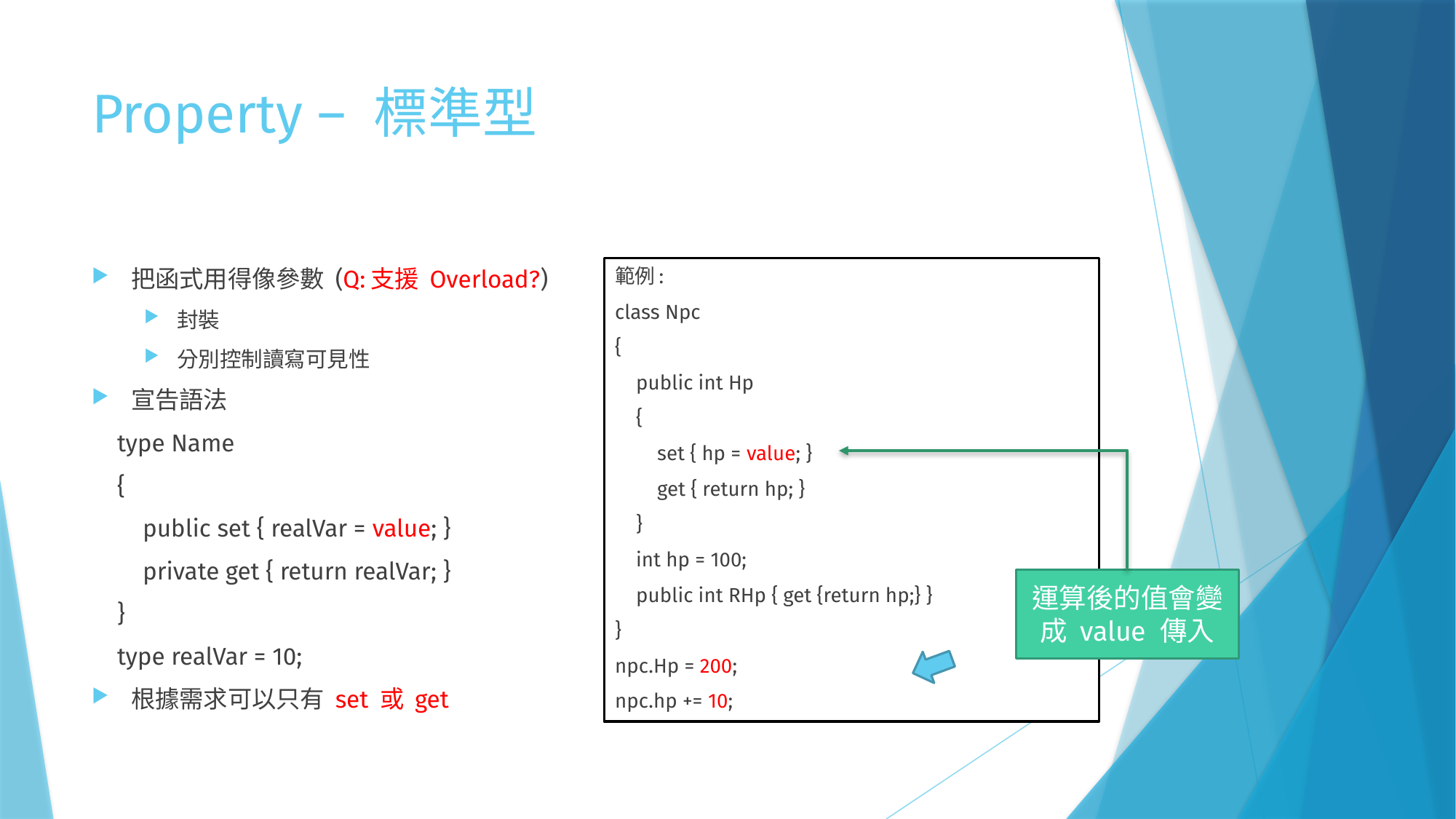

# Property – 標準型
把函式用得像參數 (Q:支援 Overload?)
封裝
分別控制讀寫可見性
宣告語法
    type Name
    {
        public set { realVar = value; }
        private get { return realVar; }
    }
    type realVar = 10;
根據需求可以只有 set 或 get
範例:
class Npc
{
    public int Hp
    {
        set { hp = value; }
        get { return hp; }
    }
    int hp = 100;
    public int RHp { get {return hp;} }
}
npc.Hp = 200;
npc.hp += 10;

運算後的值會變成 value 傳入